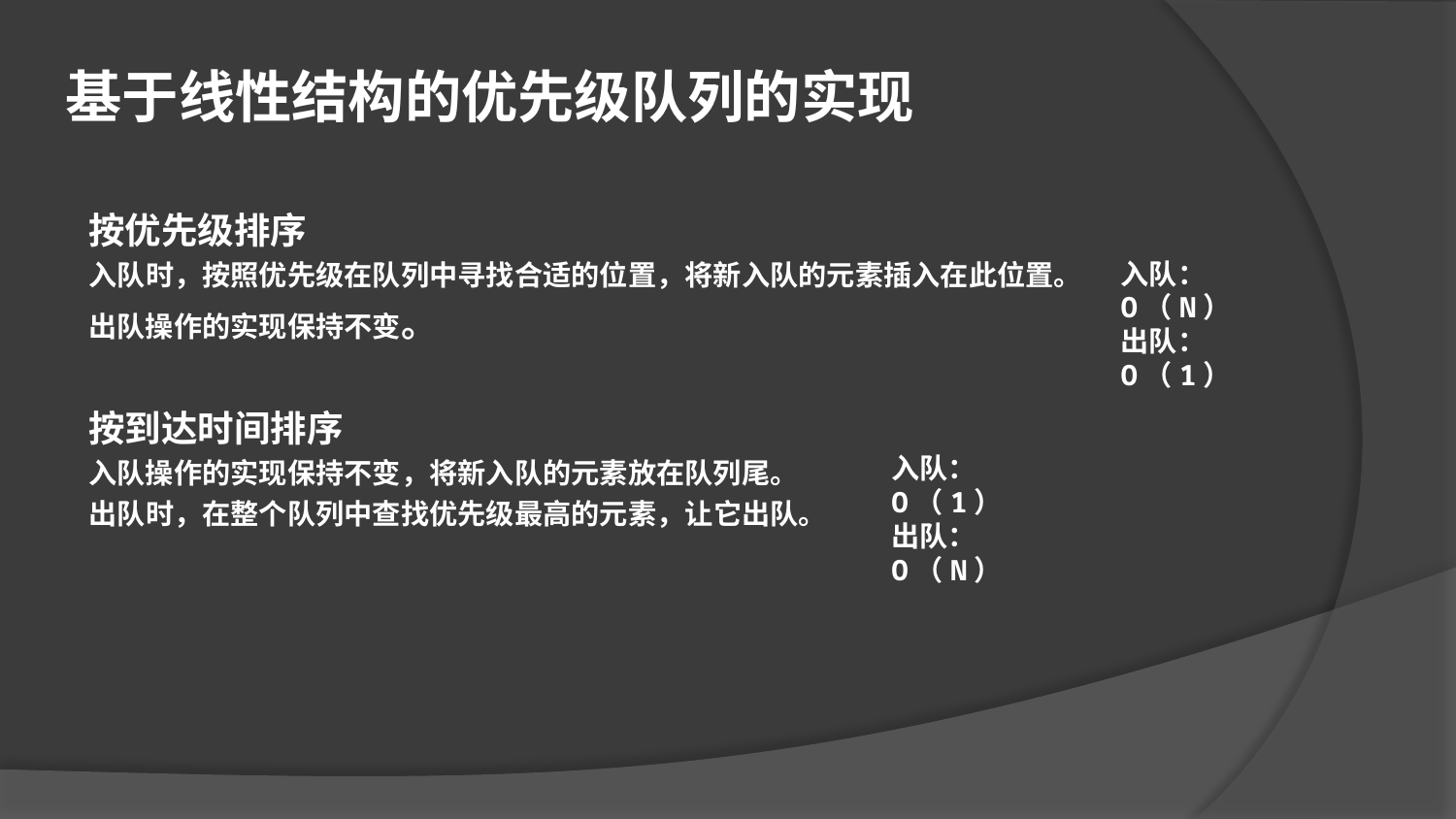

基于线性结构的优先级队列的实现
按优先级排序
入队时，按照优先级在队列中寻找合适的位置，将新入队的元素插入在此位置。
出队操作的实现保持不变。

按到达时间排序
入队操作的实现保持不变，将新入队的元素放在队列尾。
出队时，在整个队列中查找优先级最高的元素，让它出队。
入队：O（N）
出队：O（1）
入队：O（1）
出队：O（N）